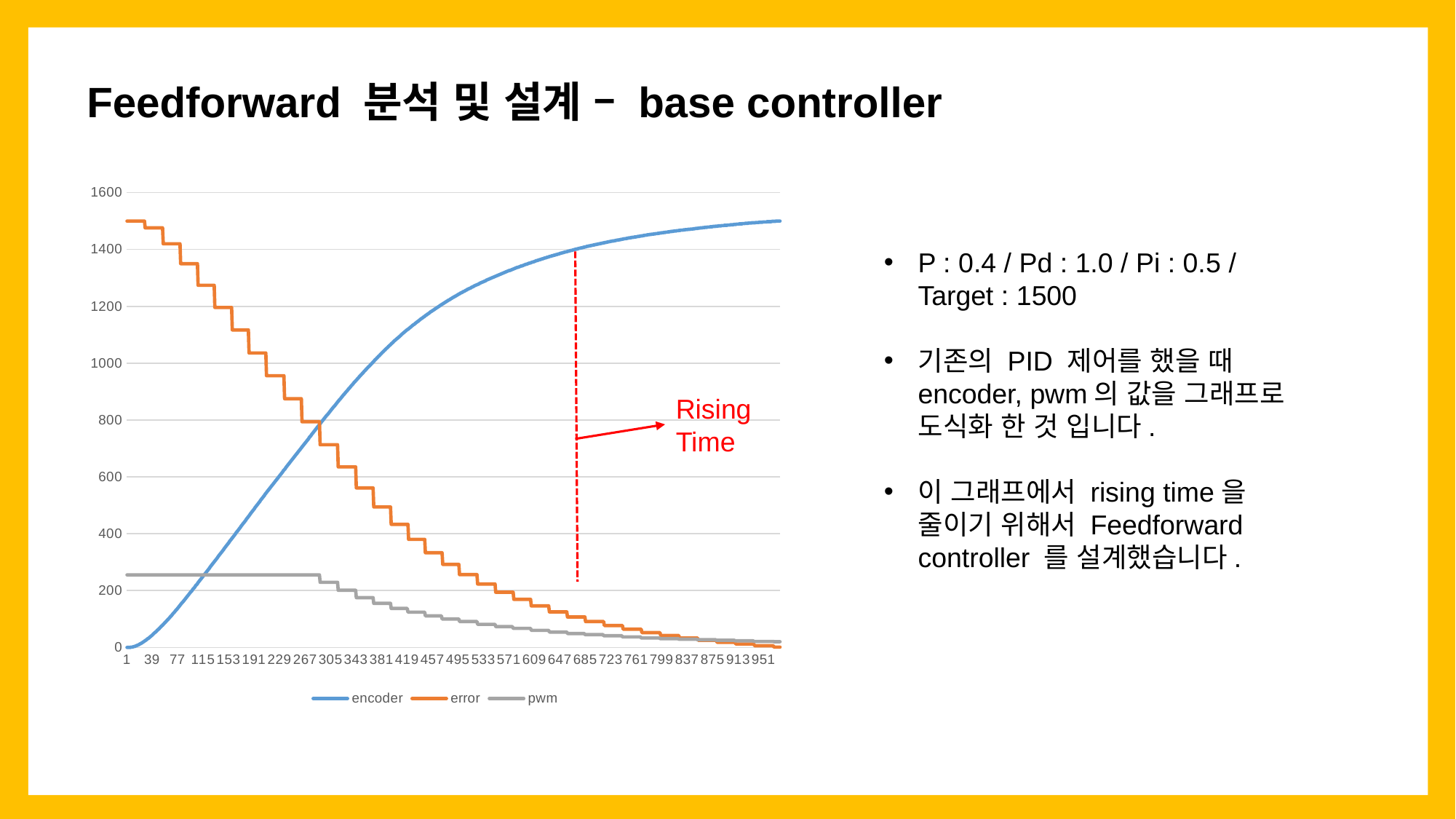

Feedforward 분석 및 설계 – base controller

### Chart

| Category |  |  |  |
|---|---|---|---|
P : 0.4 / Pd : 1.0 / Pi : 0.5 / Target : 1500

기존의 PID 제어를 했을 때 encoder, pwm의 값을 그래프로 도식화 한 것 입니다.

이 그래프에서 rising time을 줄이기 위해서 Feedforward controller 를 설계했습니다.
Rising Time